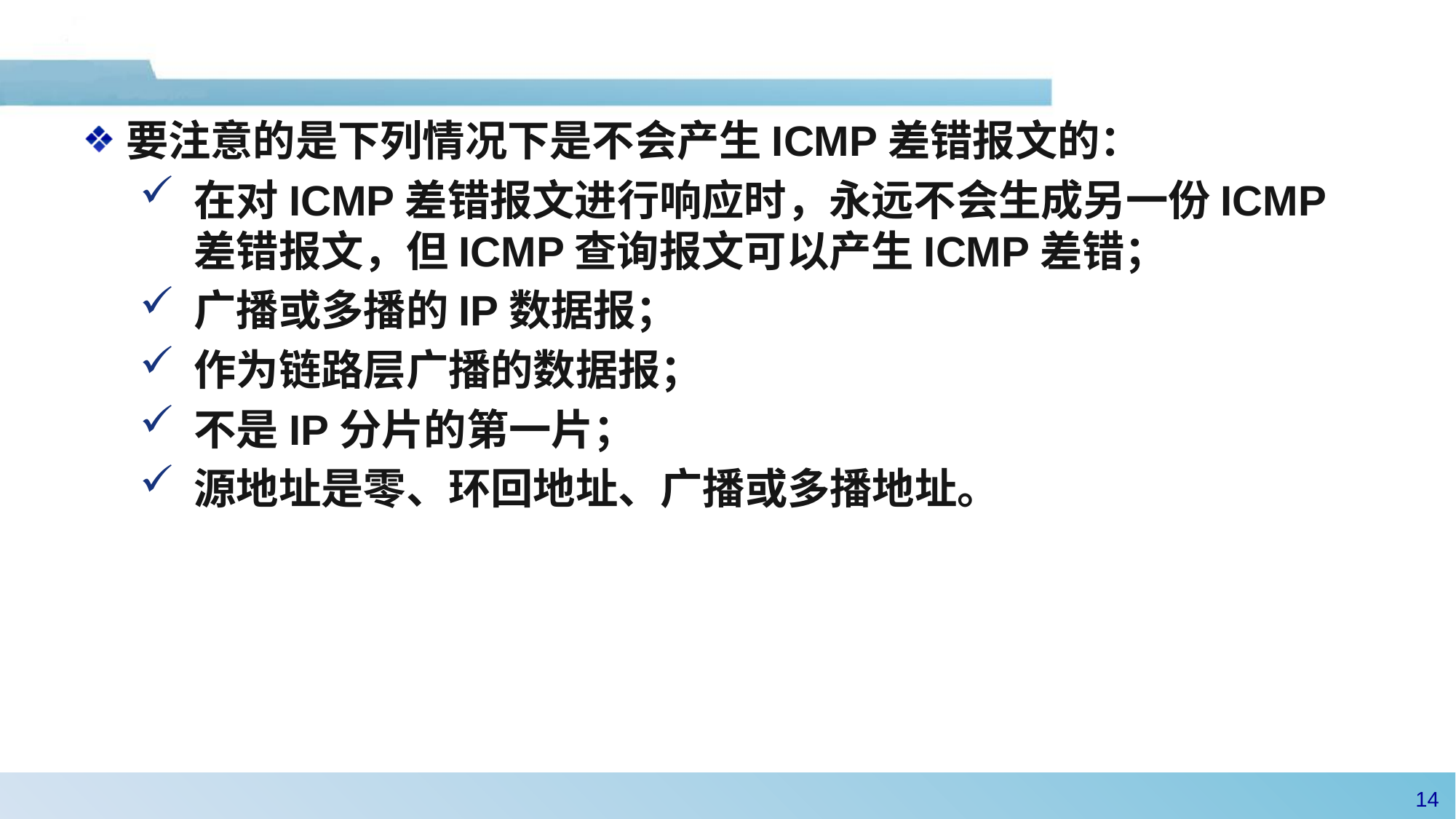

要注意的是下列情况下是不会产生ICMP差错报文的：
在对ICMP差错报文进行响应时，永远不会生成另一份ICMP差错报文，但ICMP查询报文可以产生ICMP差错；
广播或多播的IP数据报；
作为链路层广播的数据报；
不是IP分片的第一片；
源地址是零、环回地址、广播或多播地址。
14